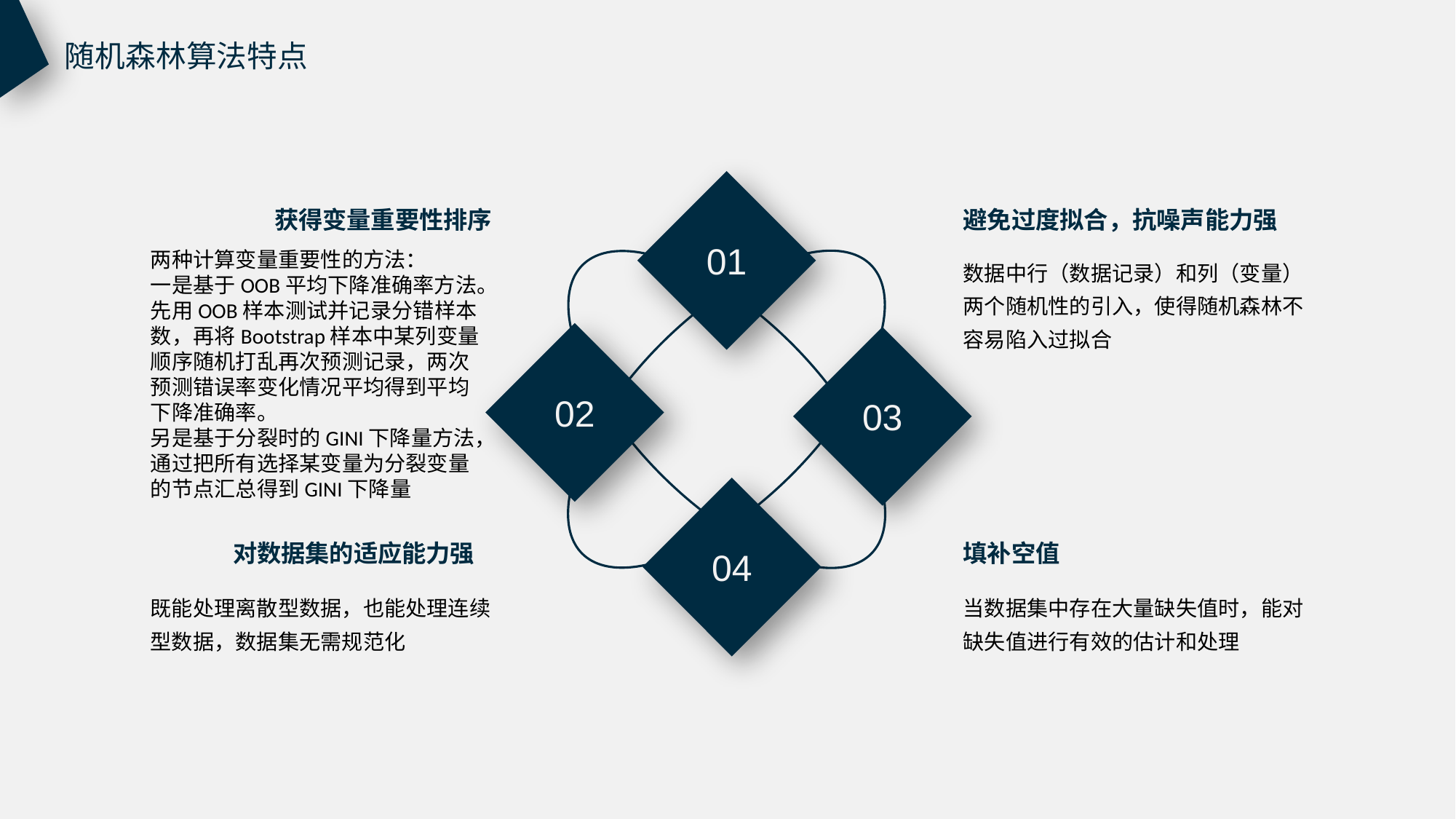

随机森林算法特点
01
获得变量重要性排序
避免过度拟合，抗噪声能力强
两种计算变量重要性的方法：
一是基于OOB平均下降准确率方法。先用OOB样本测试并记录分错样本数，再将Bootstrap样本中某列变量顺序随机打乱再次预测记录，两次预测错误率变化情况平均得到平均下降准确率。
另是基于分裂时的GINI下降量方法，通过把所有选择某变量为分裂变量的节点汇总得到GINI下降量
数据中行（数据记录）和列（变量）两个随机性的引入，使得随机森林不容易陷入过拟合

02
03
04
对数据集的适应能力强
填补空值
既能处理离散型数据，也能处理连续型数据，数据集无需规范化
当数据集中存在大量缺失值时，能对缺失值进行有效的估计和处理